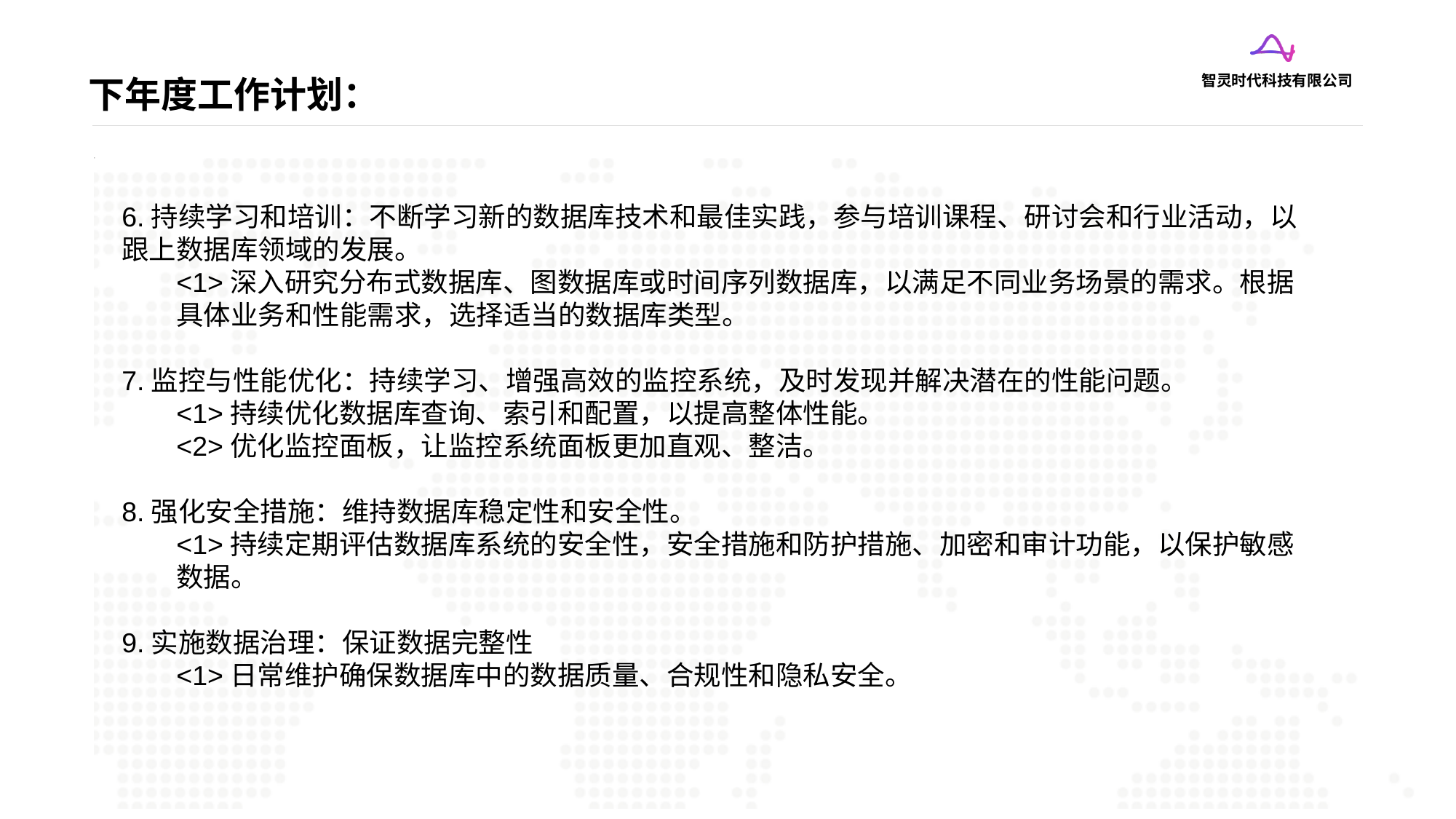

# 下年度工作计划：
6.持续学习和培训：不断学习新的数据库技术和最佳实践，参与培训课程、研讨会和行业活动，以跟上数据库领域的发展。
<1>深入研究分布式数据库、图数据库或时间序列数据库，以满足不同业务场景的需求。根据具体业务和性能需求，选择适当的数据库类型。

7.监控与性能优化：持续学习、增强高效的监控系统，及时发现并解决潜在的性能问题。
<1>持续优化数据库查询、索引和配置，以提高整体性能。
<2>优化监控面板，让监控系统面板更加直观、整洁。

8.强化安全措施：维持数据库稳定性和安全性。
<1>持续定期评估数据库系统的安全性，安全措施和防护措施、加密和审计功能，以保护敏感数据。

9.实施数据治理：保证数据完整性
<1>日常维护确保数据库中的数据质量、合规性和隐私安全。